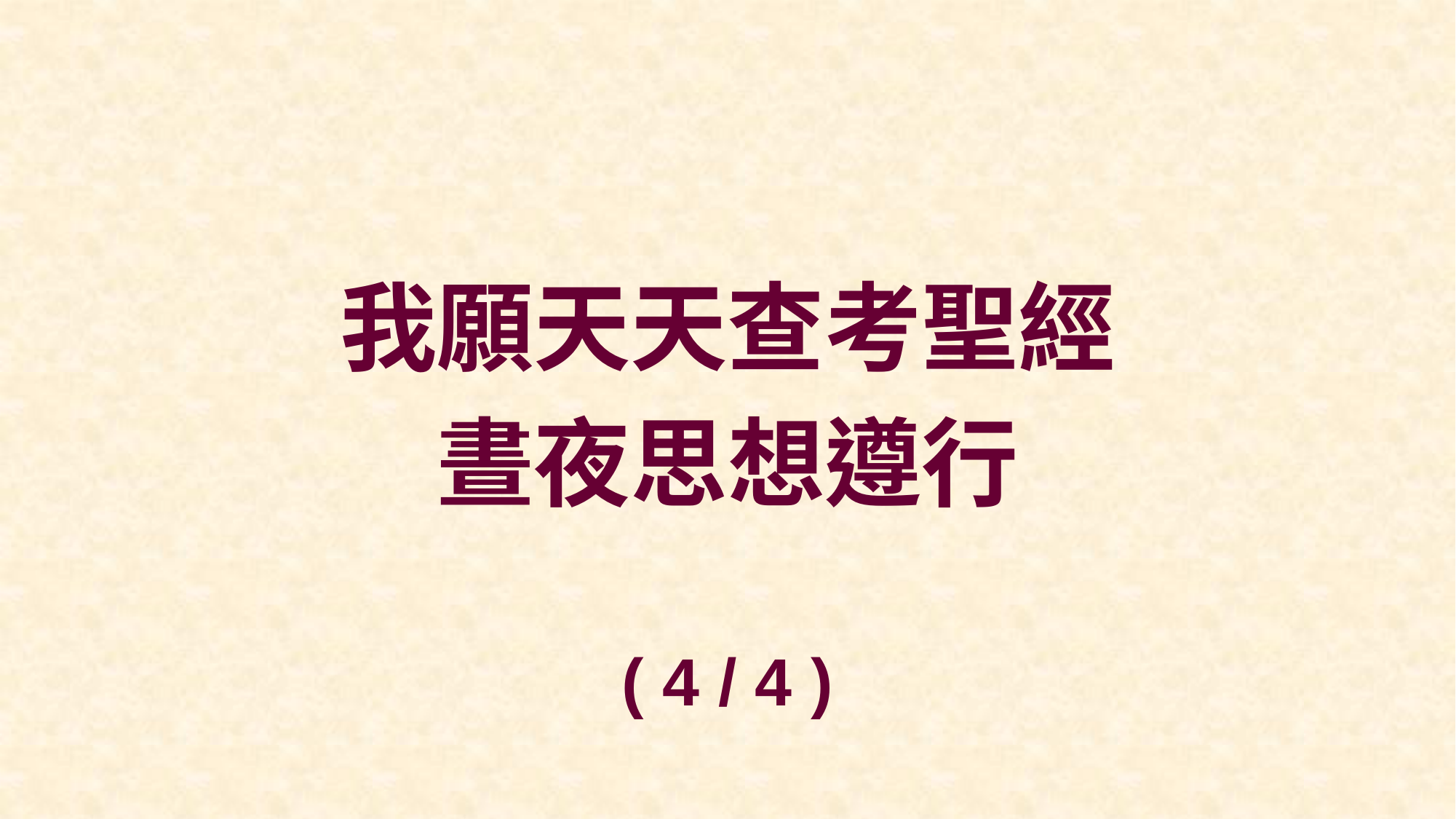

我願天天查考聖經
晝夜思想遵行
( 4 / 4 )